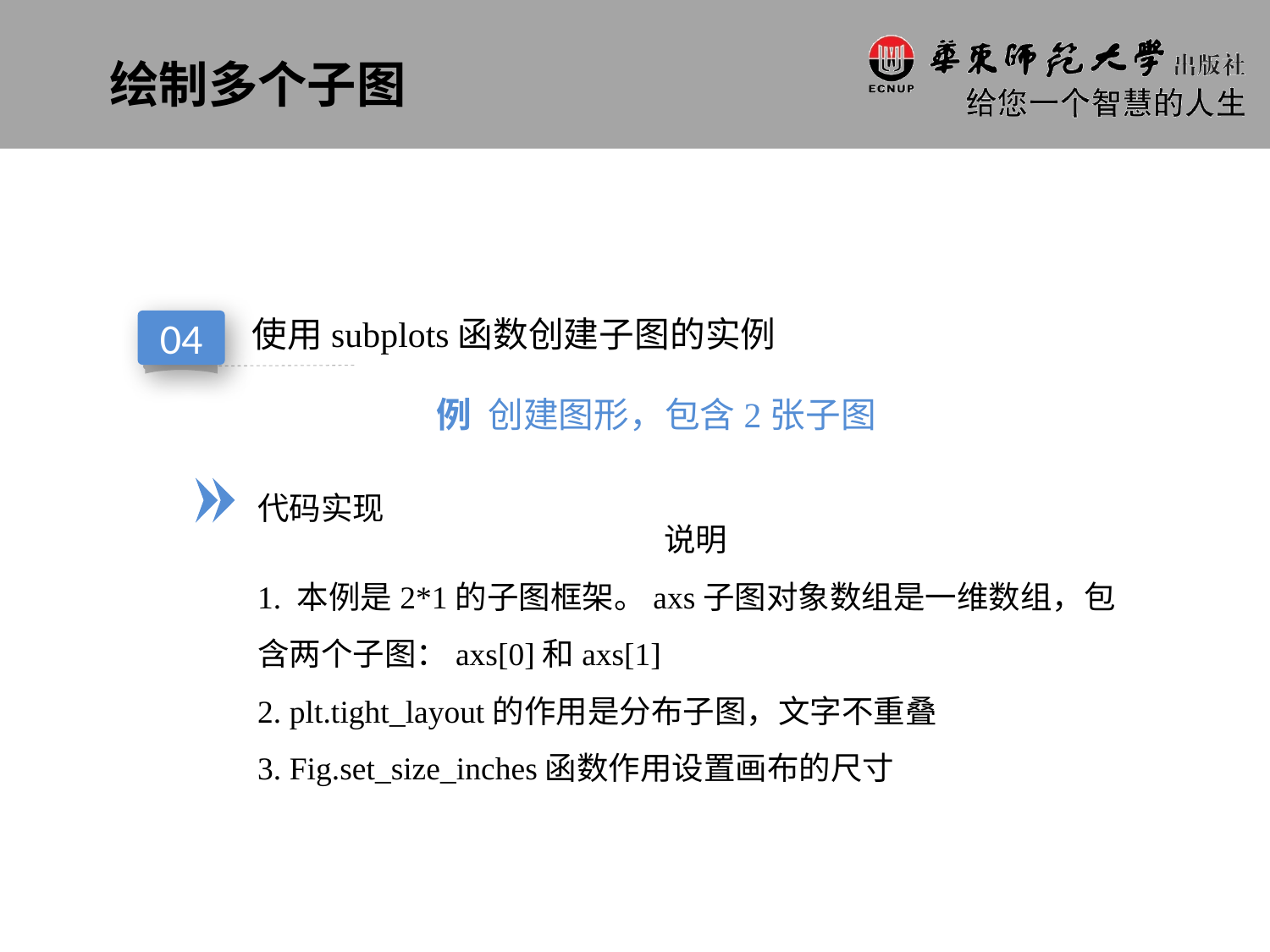

绘制多个子图

使用subplots函数创建子图的实例
04

例  创建图形，包含2张子图
代码实现

说明
1. 本例是2*1的子图框架。axs子图对象数组是一维数组，包含两个子图：axs[0]和axs[1]
2. plt.tight_layout的作用是分布子图，文字不重叠
3. Fig.set_size_inches函数作用设置画布的尺寸